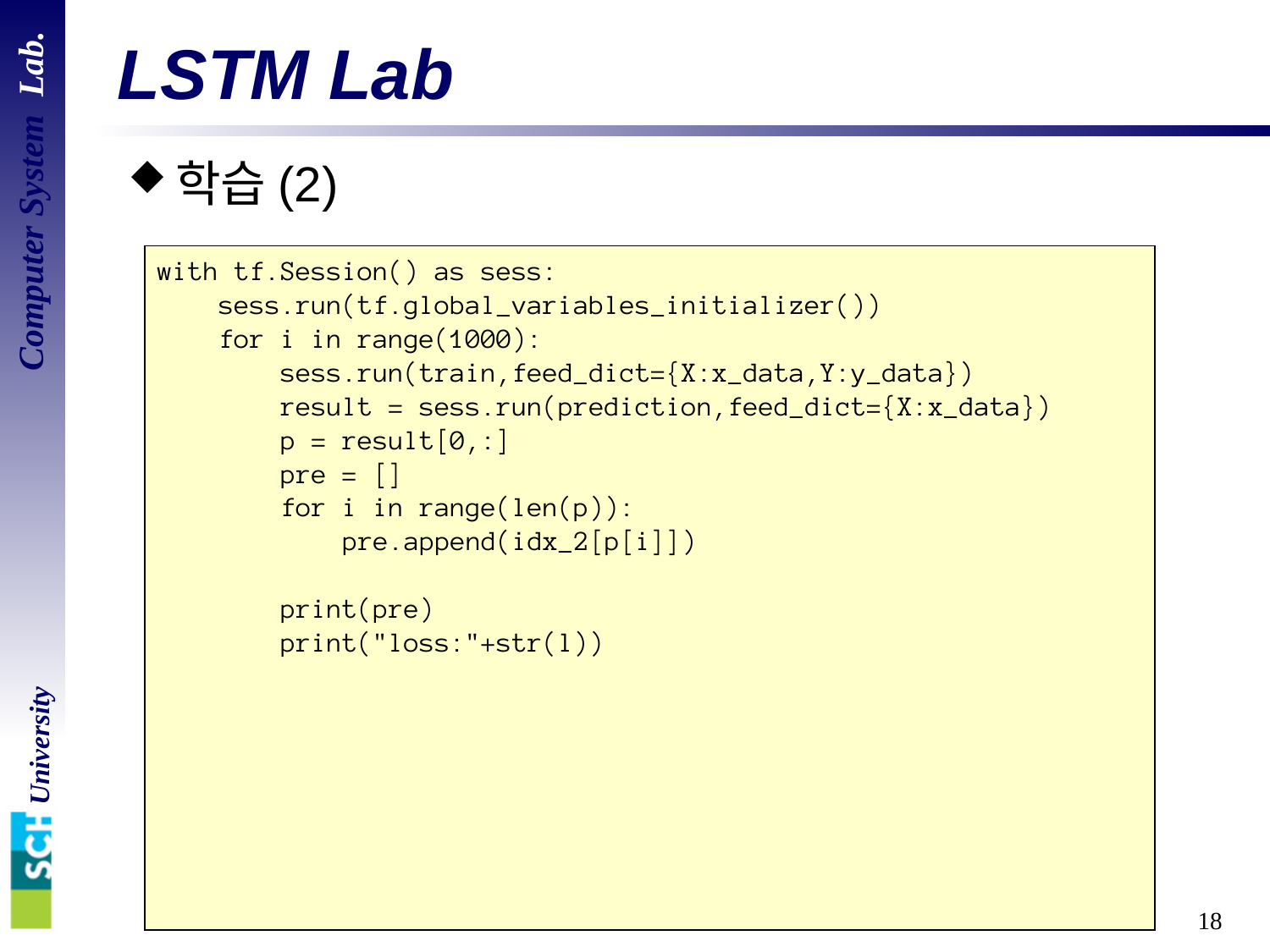

# LSTM Lab

학습(2)
with tf.Session() as sess:
    sess.run(tf.global_variables_initializer())
    for i in range(1000):
        sess.run(train,feed_dict={X:x_data,Y:y_data})
        result = sess.run(prediction,feed_dict={X:x_data})
        p = result[0,:]
        pre = []
        for i in range(len(p)):
            pre.append(idx_2[p[i]])

        print(pre)
        print("loss:"+str(l))